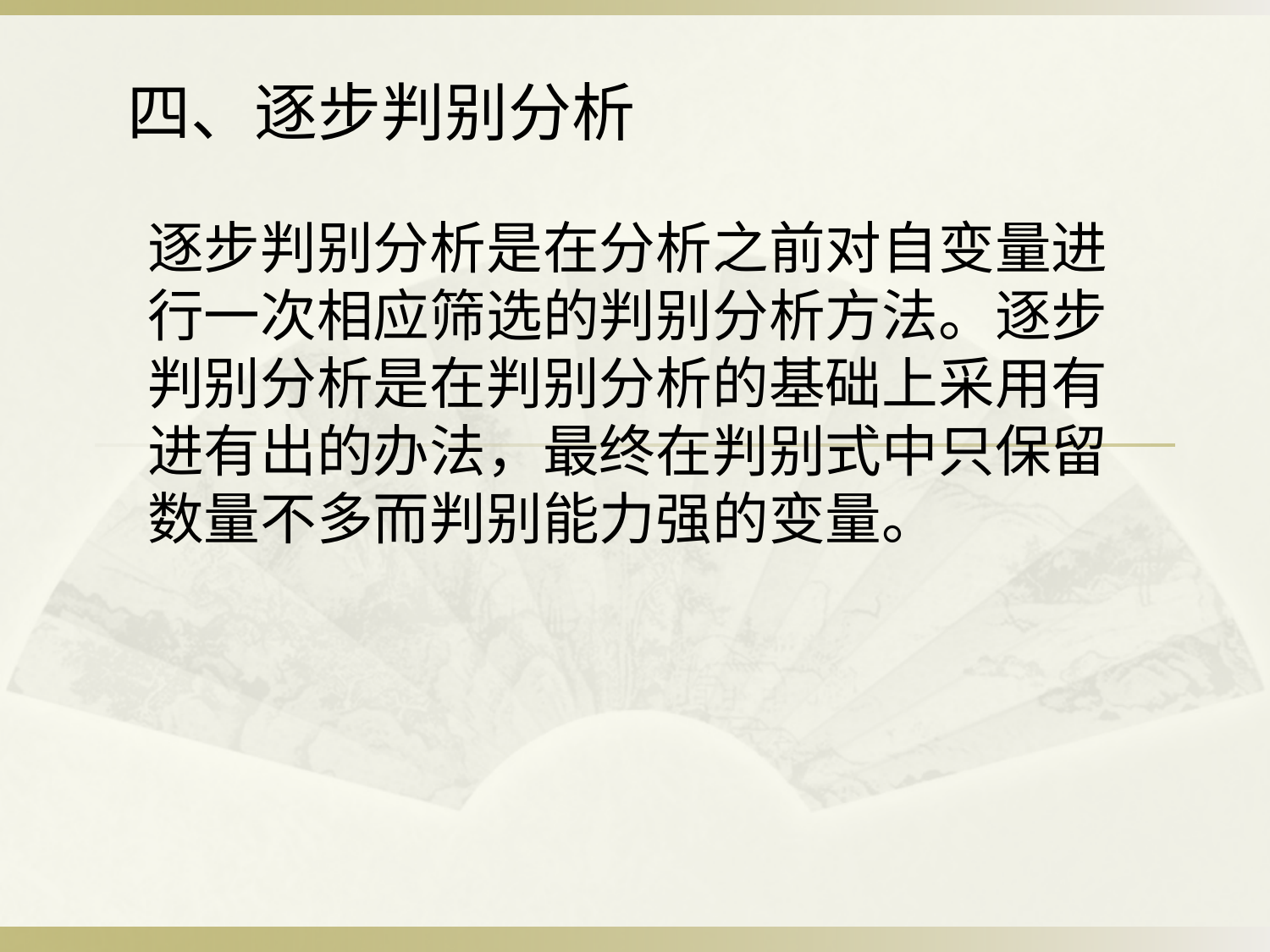

四、逐步判别分析
逐步判别分析是在分析之前对自变量进行一次相应筛选的判别分析方法。逐步判别分析是在判别分析的基础上采用有进有出的办法，最终在判别式中只保留数量不多而判别能力强的变量。